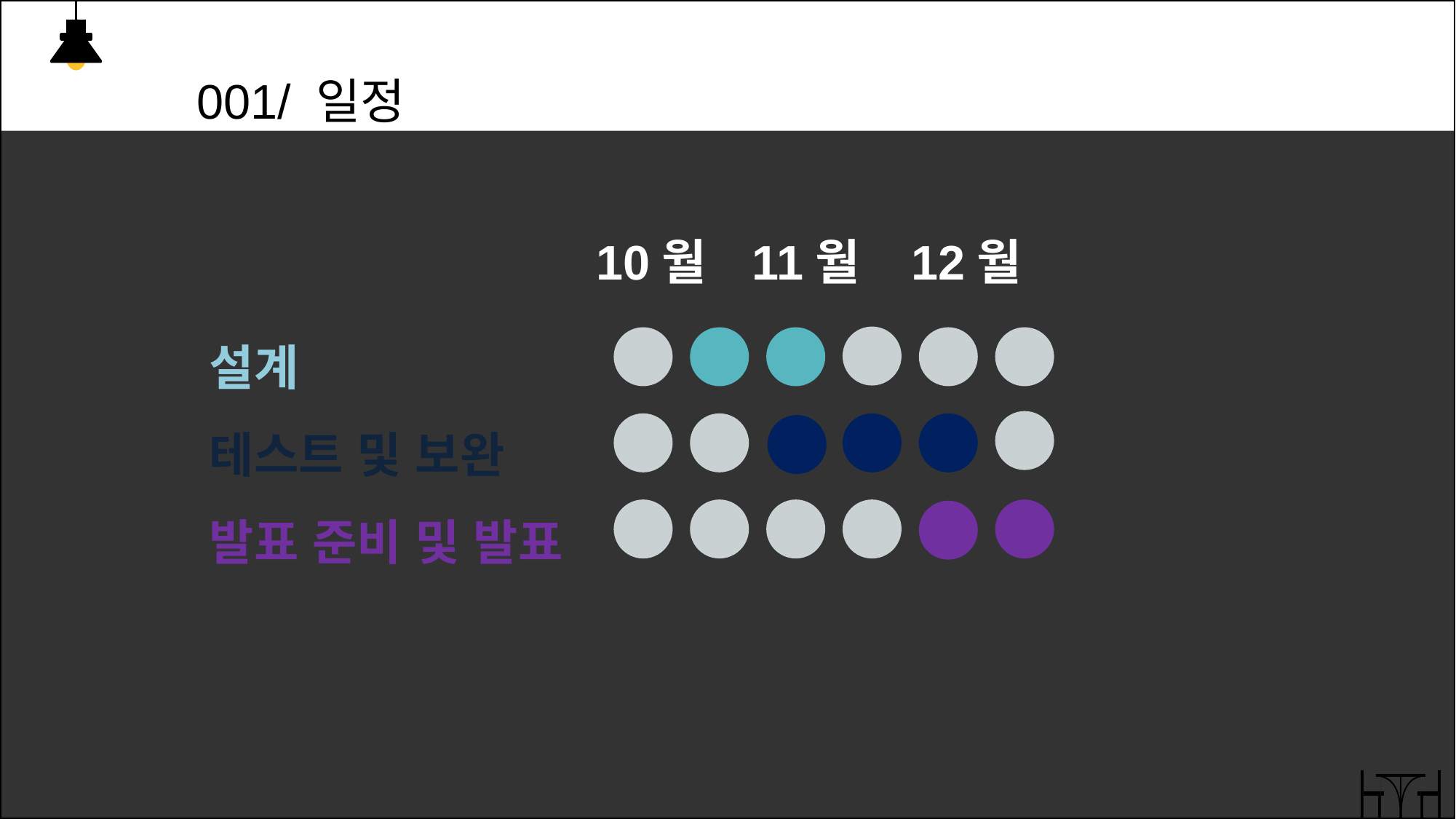

001/ 일정
10월
11월
12월
설계
테스트 및 보완
발표 준비 및 발표